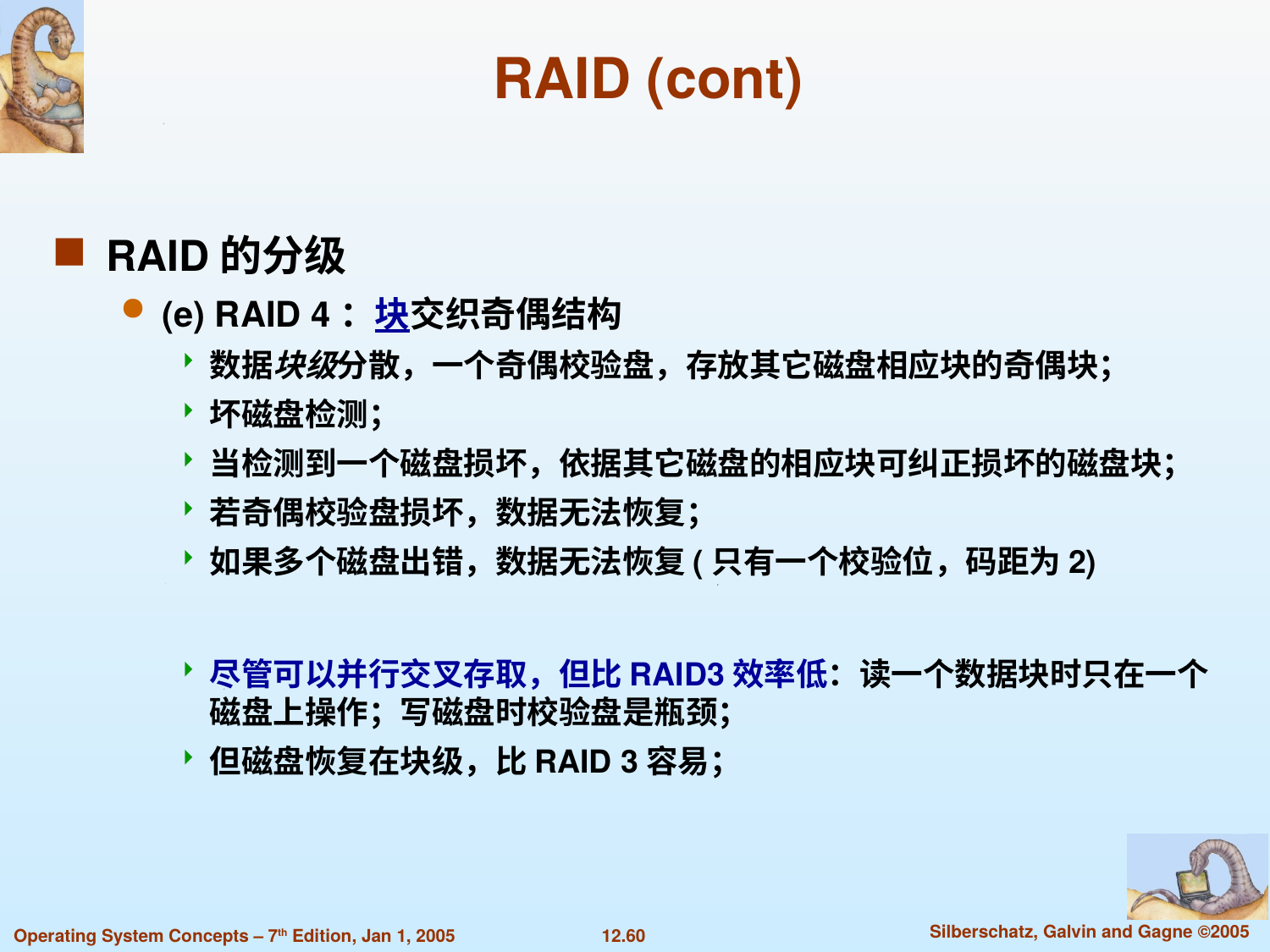

# RAID (cont)
RAID的分级
(e) RAID 4：块交织奇偶结构
数据块级分散，一个奇偶校验盘，存放其它磁盘相应块的奇偶块；
坏磁盘检测；
当检测到一个磁盘损坏，依据其它磁盘的相应块可纠正损坏的磁盘块；
若奇偶校验盘损坏，数据无法恢复；
如果多个磁盘出错，数据无法恢复(只有一个校验位，码距为2)

尽管可以并行交叉存取，但比RAID3效率低：读一个数据块时只在一个磁盘上操作；写磁盘时校验盘是瓶颈；
但磁盘恢复在块级，比RAID 3容易；